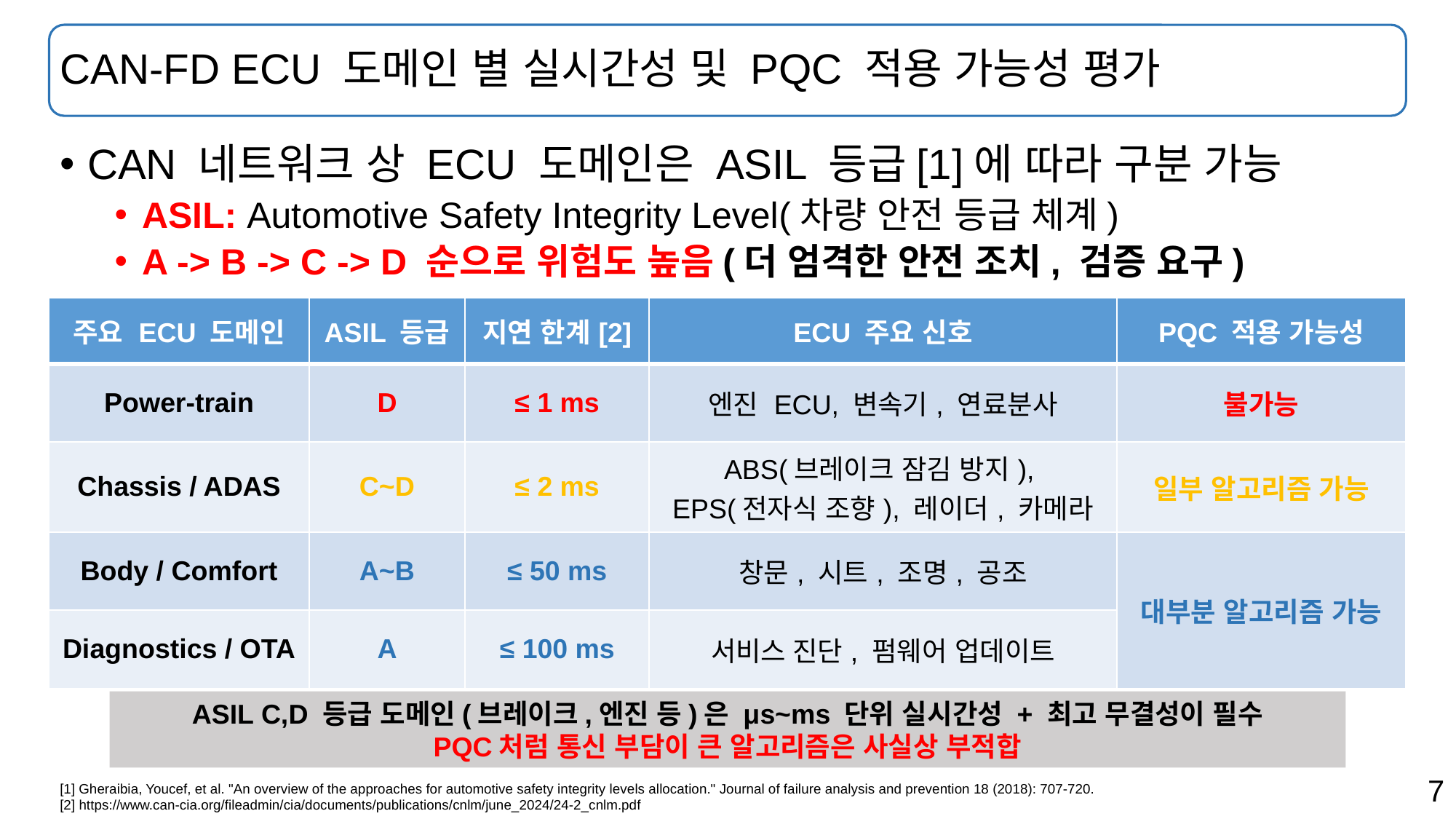

# CAN-FD ECU 도메인 별 실시간성 및 PQC 적용 가능성 평가
CAN 네트워크 상 ECU 도메인은 ASIL 등급[1]에 따라 구분 가능
ASIL: Automotive Safety Integrity Level(차량 안전 등급 체계)
A -> B -> C -> D 순으로 위험도 높음(더 엄격한 안전 조치, 검증 요구)
| 주요 ECU 도메인 | ASIL 등급 | 지연 한계[2] | ECU 주요 신호 | PQC 적용 가능성 |
| --- | --- | --- | --- | --- |
| Power-train | D | ≤ 1 ms | 엔진 ECU, 변속기, 연료분사 | 불가능 |
| Chassis / ADAS | C~D | ≤ 2 ms | ABS(브레이크 잠김 방지), EPS(전자식 조향), 레이더, 카메라 | 일부 알고리즘 가능 |
| Body / Comfort | A~B | ≤ 50 ms | 창문, 시트, 조명, 공조 | 대부분 알고리즘 가능 |
| Diagnostics / OTA | A | ≤ 100 ms | 서비스 진단, 펌웨어 업데이트 |  |
ASIL C,D 등급 도메인(브레이크,엔진 등)은 μs~ms 단위 실시간성 + 최고 무결성이 필수
PQC처럼 통신 부담이 큰 알고리즘은 사실상 부적합
[1] Gheraibia, Youcef, et al. "An overview of the approaches for automotive safety integrity levels allocation." Journal of failure analysis and prevention 18 (2018): 707-720.
[2] https://www.can-cia.org/fileadmin/cia/documents/publications/cnlm/june_2024/24-2_cnlm.pdf